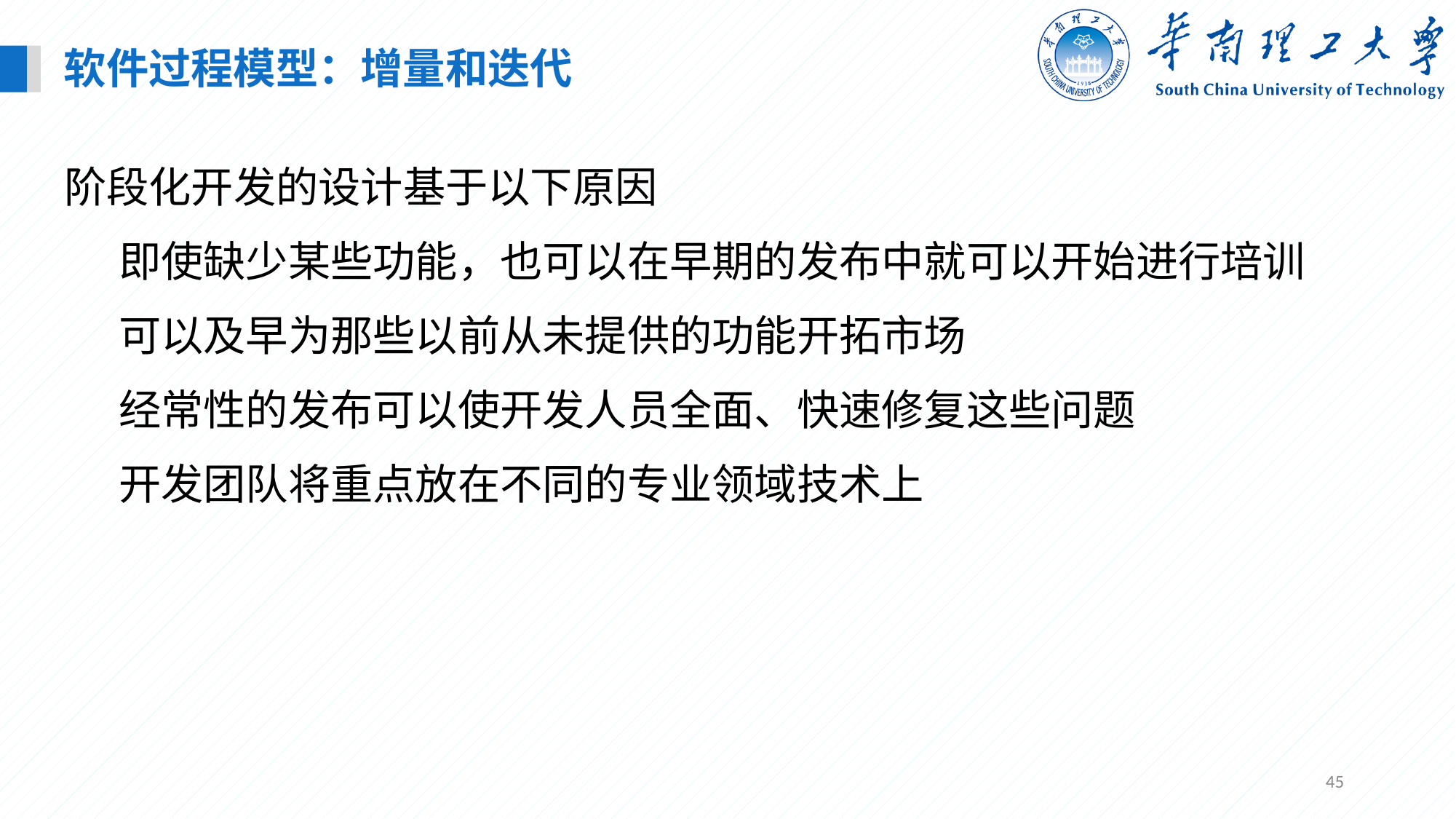

软件过程模型：增量和迭代
阶段化开发的设计基于以下原因
即使缺少某些功能，也可以在早期的发布中就可以开始进行培训
可以及早为那些以前从未提供的功能开拓市场
经常性的发布可以使开发人员全面、快速修复这些问题
开发团队将重点放在不同的专业领域技术上
45